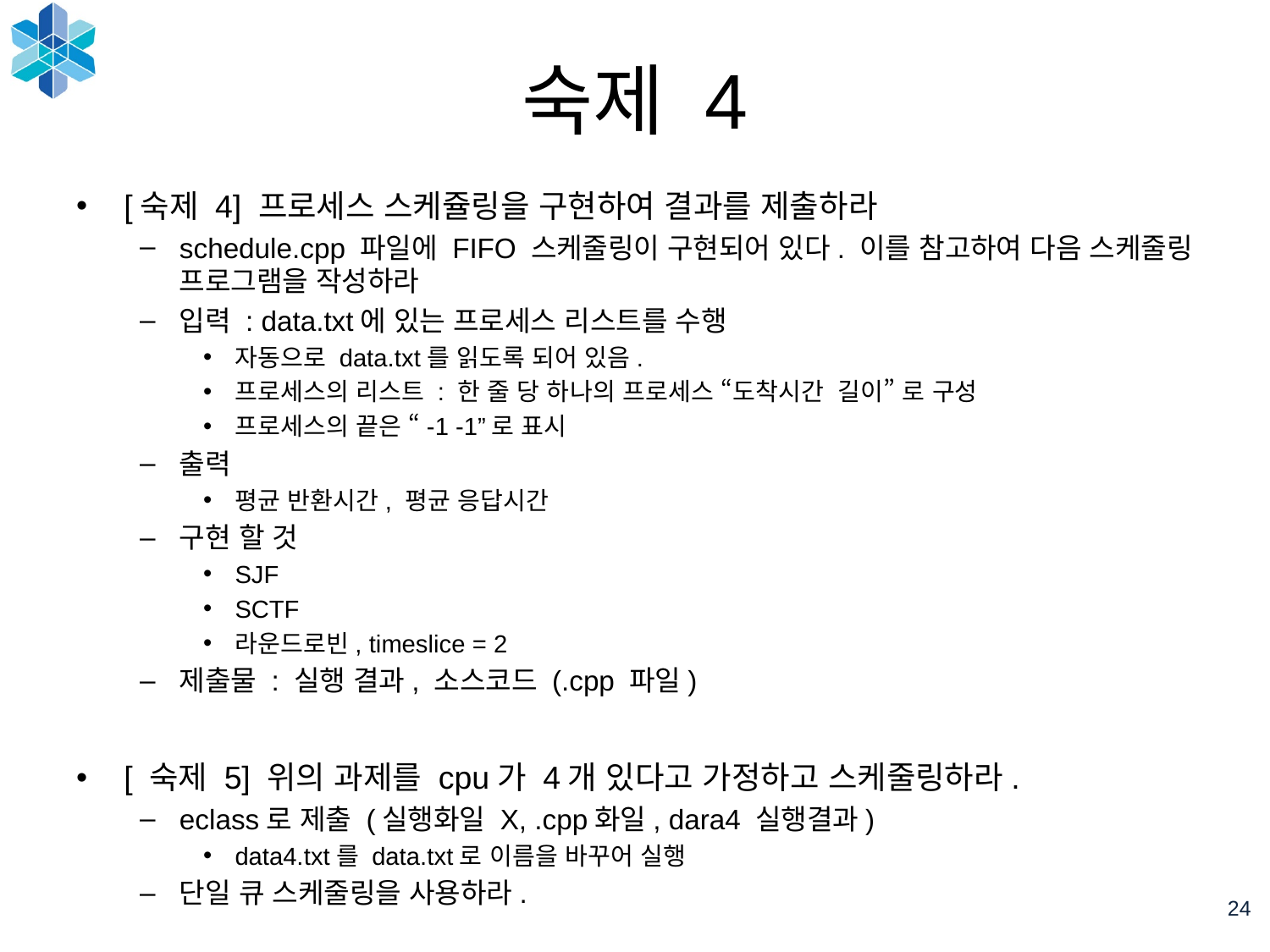

# 숙제 4
[숙제 4] 프로세스 스케쥴링을 구현하여 결과를 제출하라
schedule.cpp 파일에 FIFO 스케줄링이 구현되어 있다. 이를 참고하여 다음 스케줄링 프로그램을 작성하라
입력 : data.txt에 있는 프로세스 리스트를 수행
자동으로 data.txt를 읽도록 되어 있음.
프로세스의 리스트 : 한 줄 당 하나의 프로세스 “도착시간  길이” 로 구성
프로세스의 끝은 “-1 -1”로 표시
출력
평균 반환시간, 평균 응답시간
구현 할 것
SJF
SCTF
라운드로빈, timeslice = 2
제출물 : 실행 결과, 소스코드 (.cpp 파일)

[ 숙제 5] 위의 과제를 cpu가 4개 있다고 가정하고 스케줄링하라.
eclass로 제출 (실행화일 X, .cpp화일, dara4 실행결과)
data4.txt를 data.txt로 이름을 바꾸어 실행
단일 큐 스케줄링을 사용하라.

24